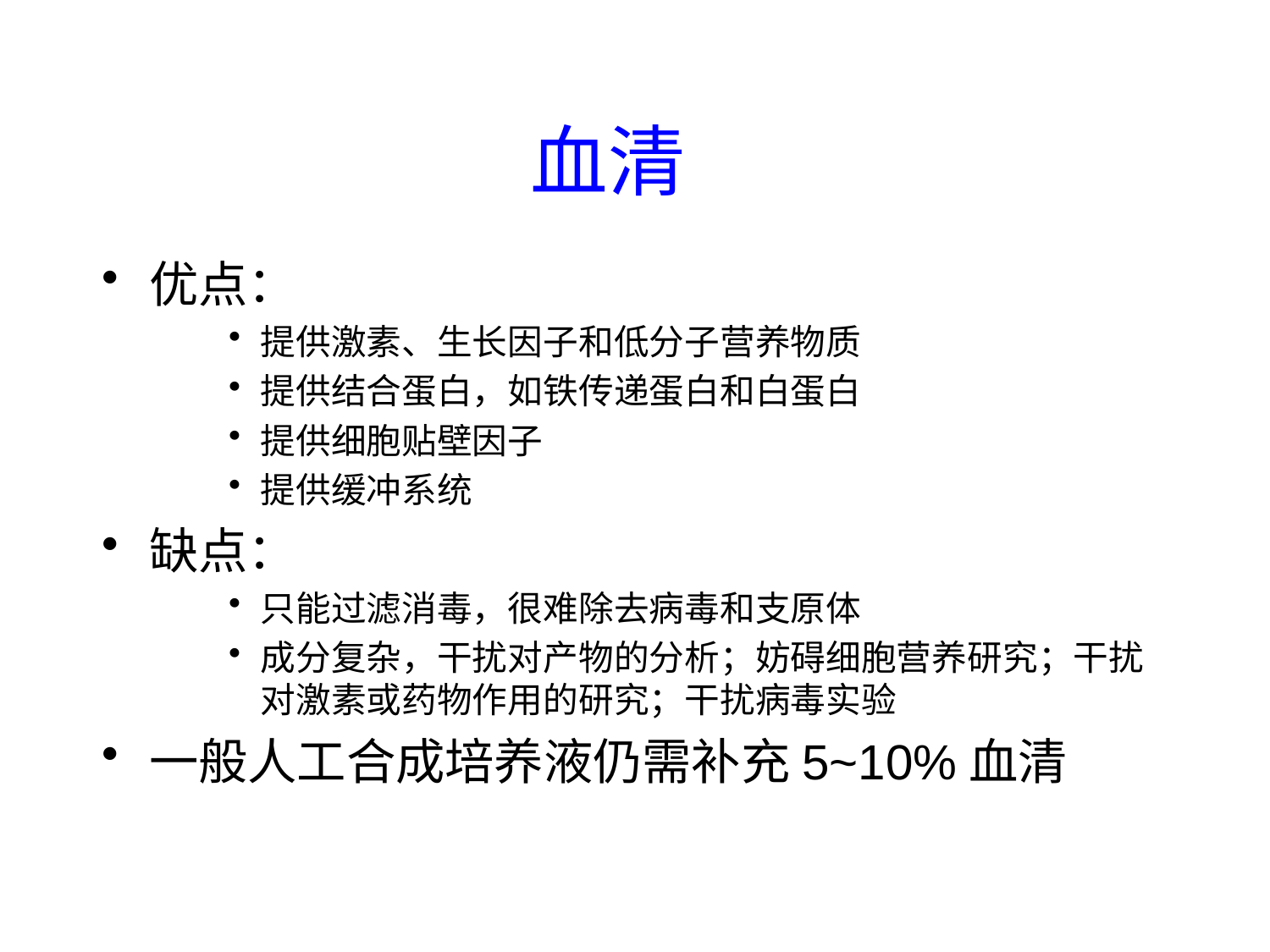

血清
优点：
提供激素、生长因子和低分子营养物质
提供结合蛋白，如铁传递蛋白和白蛋白
提供细胞贴壁因子
提供缓冲系统
缺点：
只能过滤消毒，很难除去病毒和支原体
成分复杂，干扰对产物的分析；妨碍细胞营养研究；干扰对激素或药物作用的研究；干扰病毒实验
一般人工合成培养液仍需补充5~10%血清